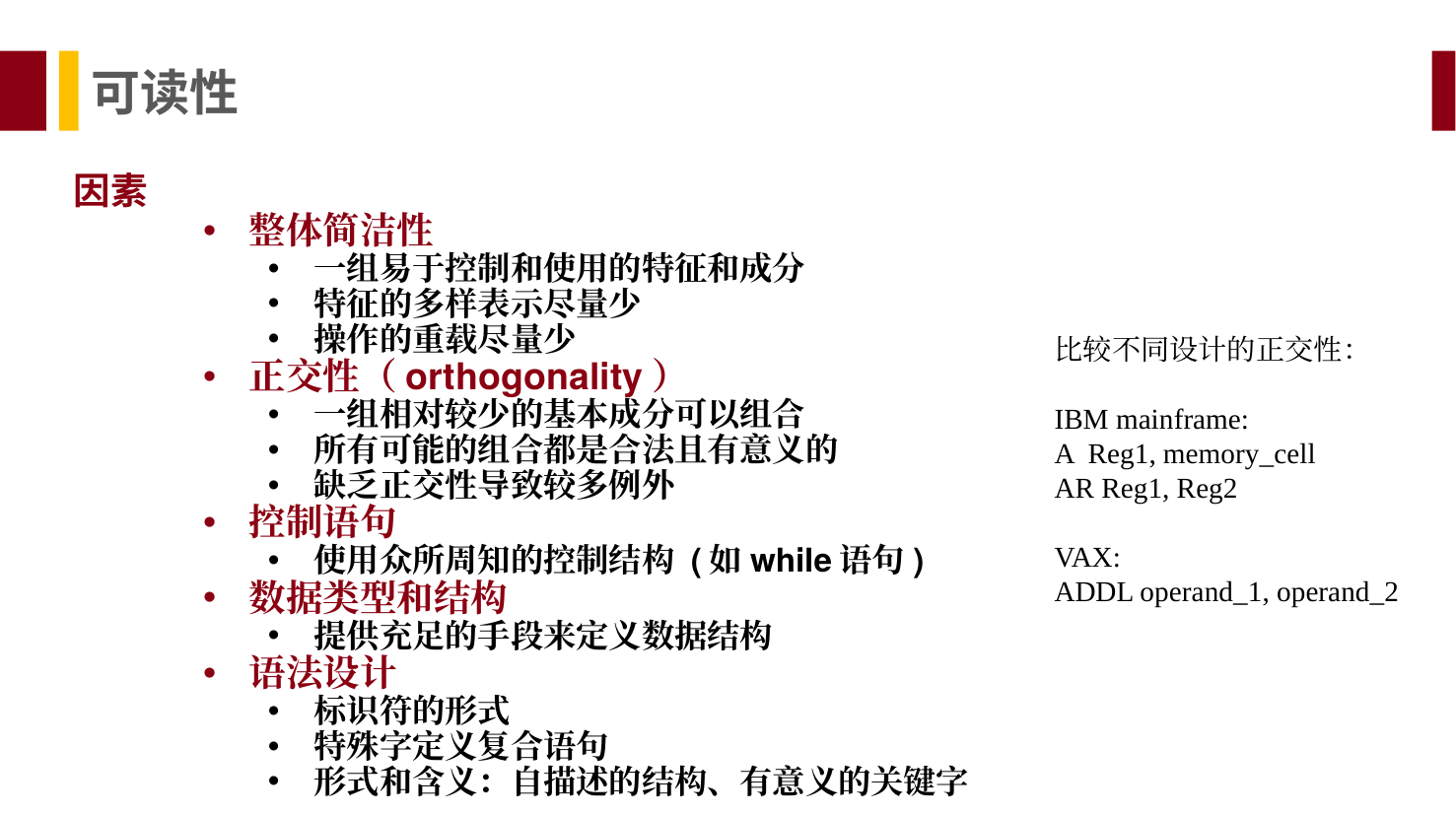

可读性
因素
整体简洁性
一组易于控制和使用的特征和成分
特征的多样表示尽量少
操作的重载尽量少
正交性（orthogonality）
一组相对较少的基本成分可以组合
所有可能的组合都是合法且有意义的
缺乏正交性导致较多例外
控制语句
使用众所周知的控制结构 (如while语句)
数据类型和结构
提供充足的手段来定义数据结构
语法设计
标识符的形式
特殊字定义复合语句
形式和含义：自描述的结构、有意义的关键字
比较不同设计的正交性：

IBM mainframe:
A  Reg1, memory_cell
AR Reg1, Reg2

VAX:
ADDL operand_1, operand_2